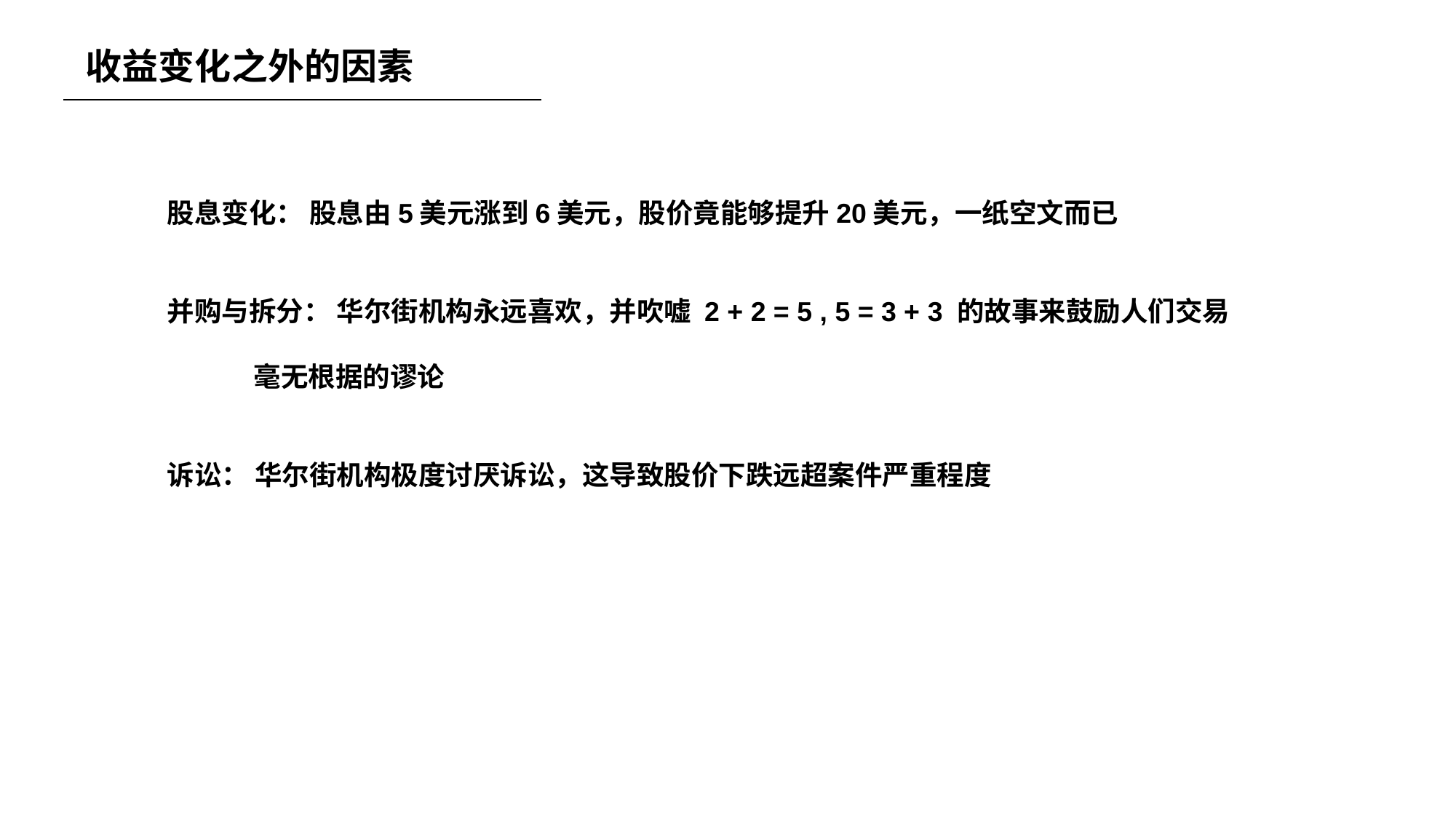

收益变化之外的因素
股息变化： 股息由5美元涨到6美元，股价竟能够提升20美元，一纸空文而已

并购与拆分： 华尔街机构永远喜欢，并吹嘘 2 + 2 = 5 , 5 = 3 + 3 的故事来鼓励人们交易

             毫无根据的谬论

诉讼： 华尔街机构极度讨厌诉讼，这导致股价下跌远超案件严重程度

10